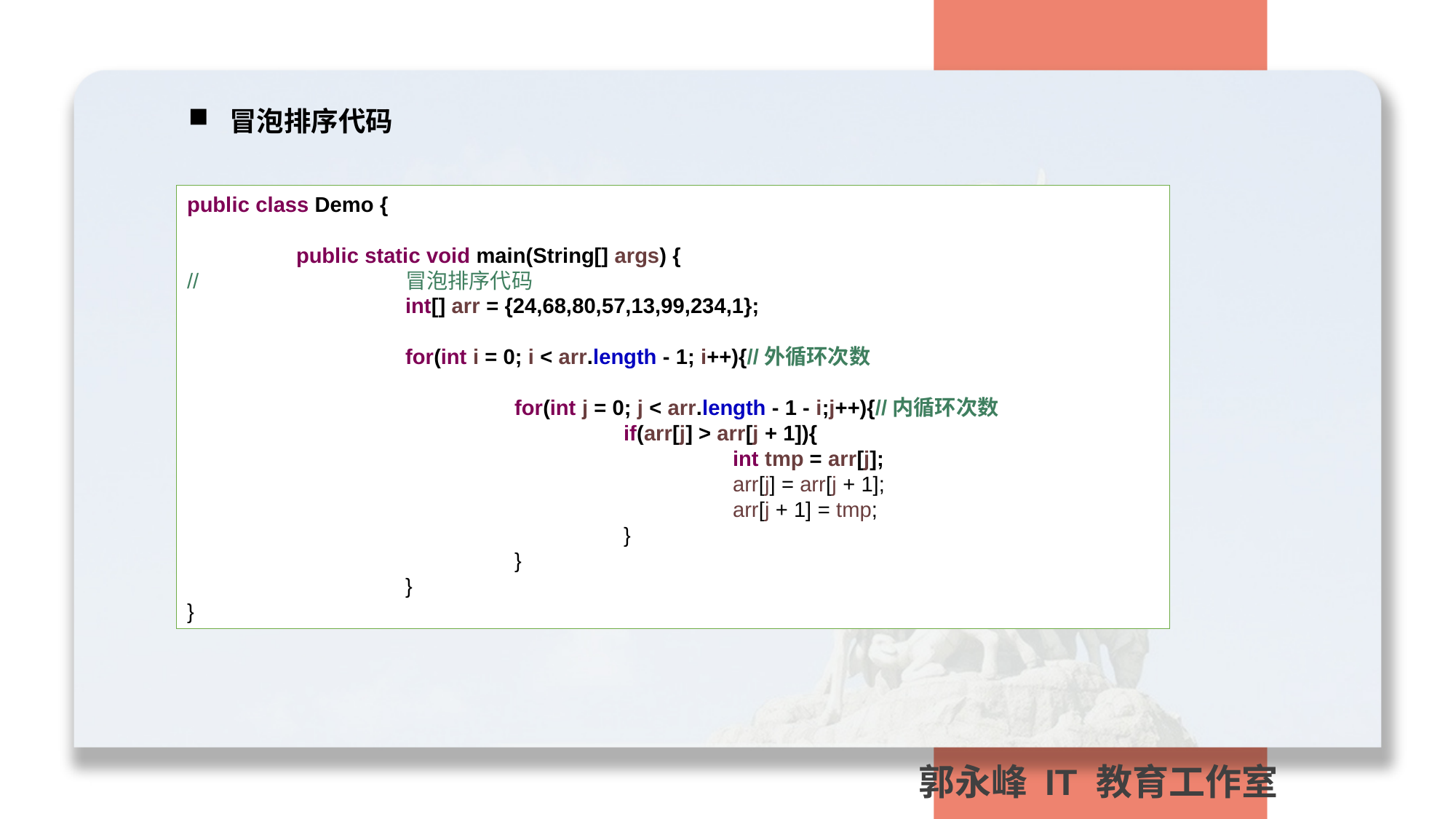

冒泡排序代码
public class Demo {

	public static void main(String[] args) {
//		冒泡排序代码
		int[] arr = {24,68,80,57,13,99,234,1};

		for(int i = 0; i < arr.length - 1; i++){//外循环次数

			for(int j = 0; j < arr.length - 1 - i;j++){//内循环次数
				if(arr[j] > arr[j + 1]){
					int tmp = arr[j];
					arr[j] = arr[j + 1];
					arr[j + 1] = tmp;
				}
			}
		}
}